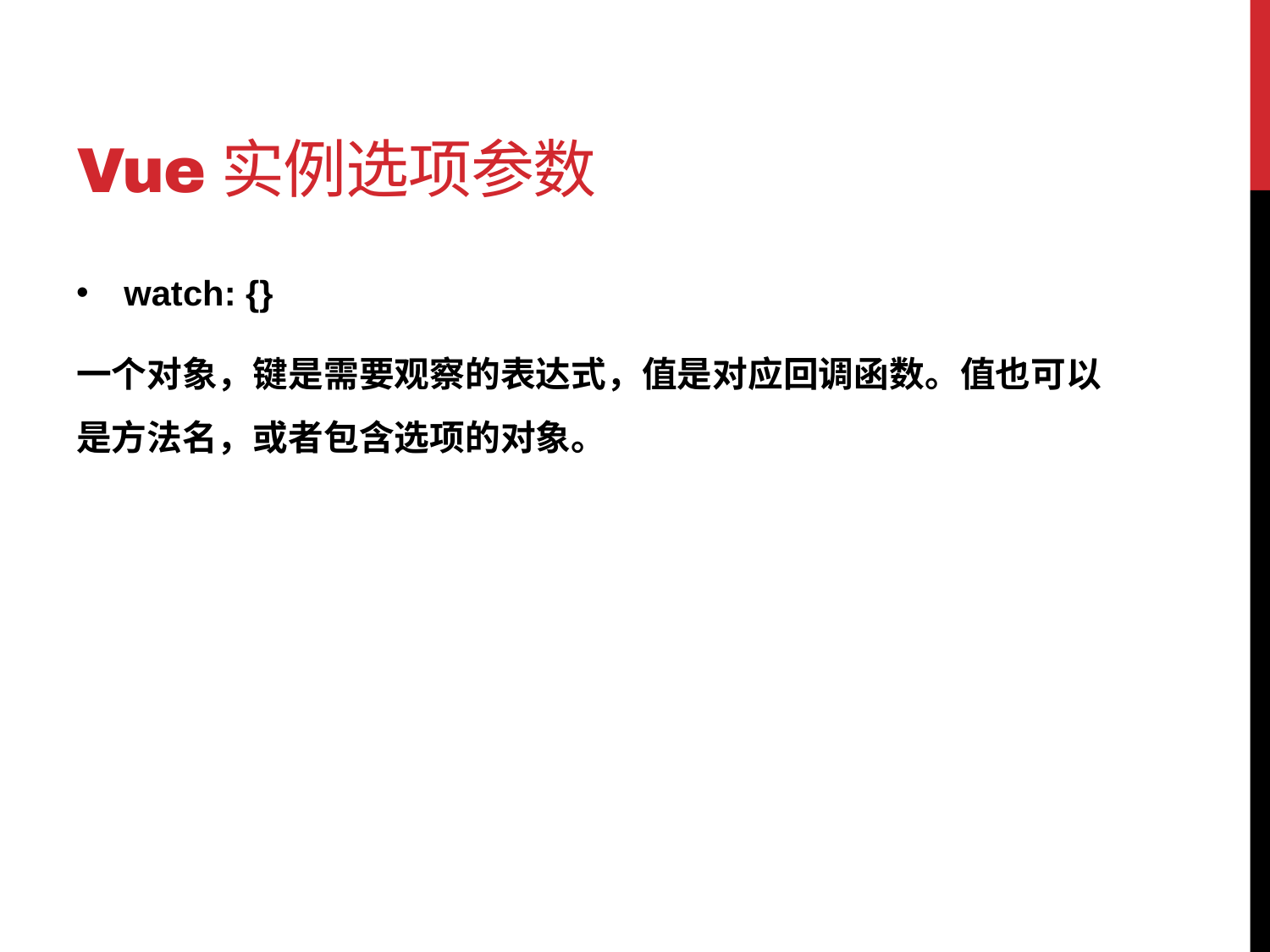

# Vue实例选项参数
watch: {}
一个对象，键是需要观察的表达式，值是对应回调函数。值也可以是方法名，或者包含选项的对象。